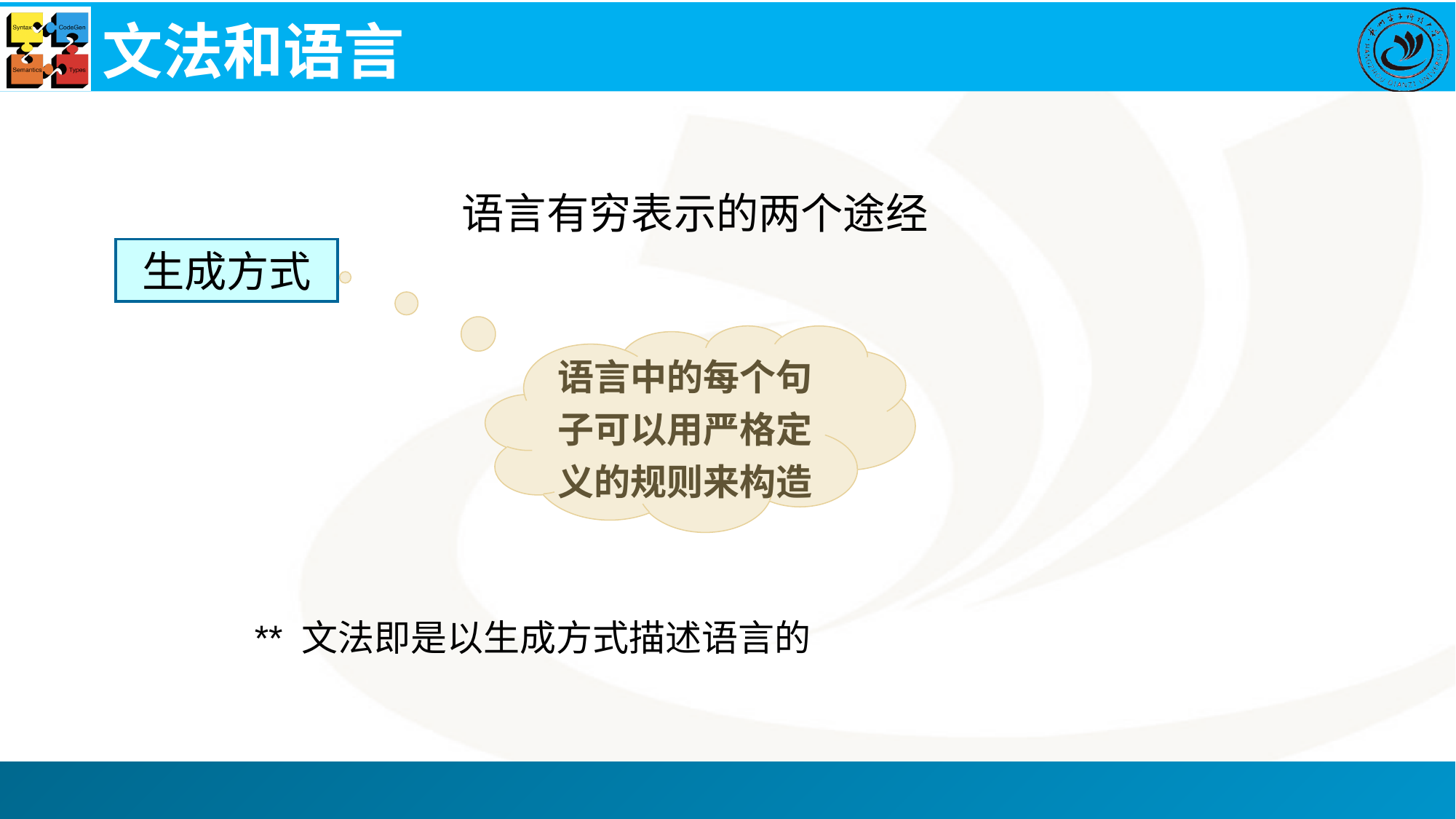

# 文法和语言
语言有穷表示的两个途经
生成方式
语言中的每个句子可以用严格定义的规则来构造
** 文法即是以生成方式描述语言的
17